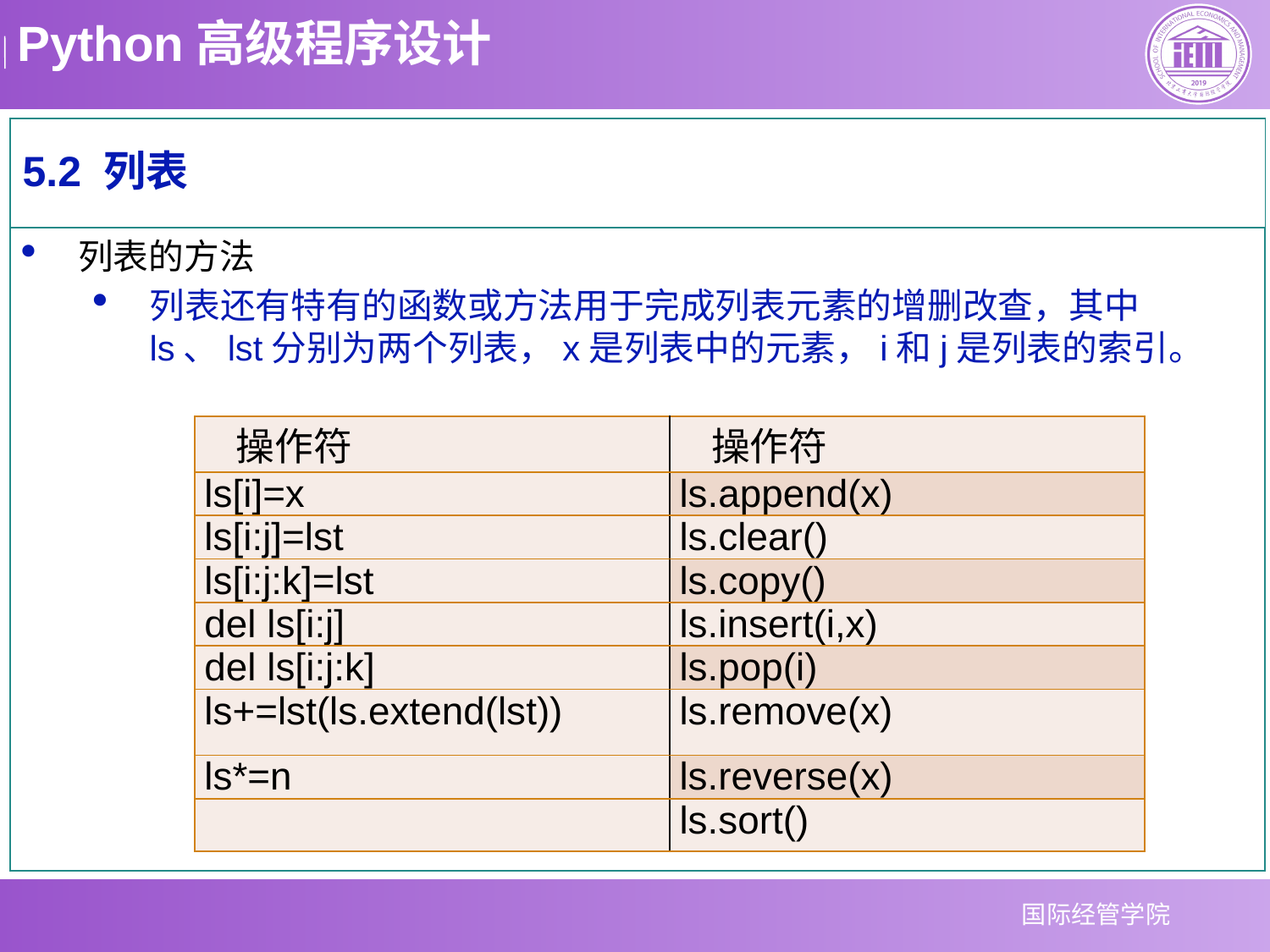

5.2 列表
列表的方法
列表还有特有的函数或方法用于完成列表元素的增删改查，其中ls、lst分别为两个列表，x是列表中的元素，i和j是列表的索引。
| 操作符 | 操作符 |
| --- | --- |
| ls[i]=x | ls.append(x) |
| ls[i:j]=lst | ls.clear() |
| ls[i:j:k]=lst | ls.copy() |
| del ls[i:j] | ls.insert(i,x) |
| del ls[i:j:k] | ls.pop(i) |
| ls+=lst(ls.extend(lst)) | ls.remove(x) |
| ls\*=n | ls.reverse(x) |
|  | ls.sort() |